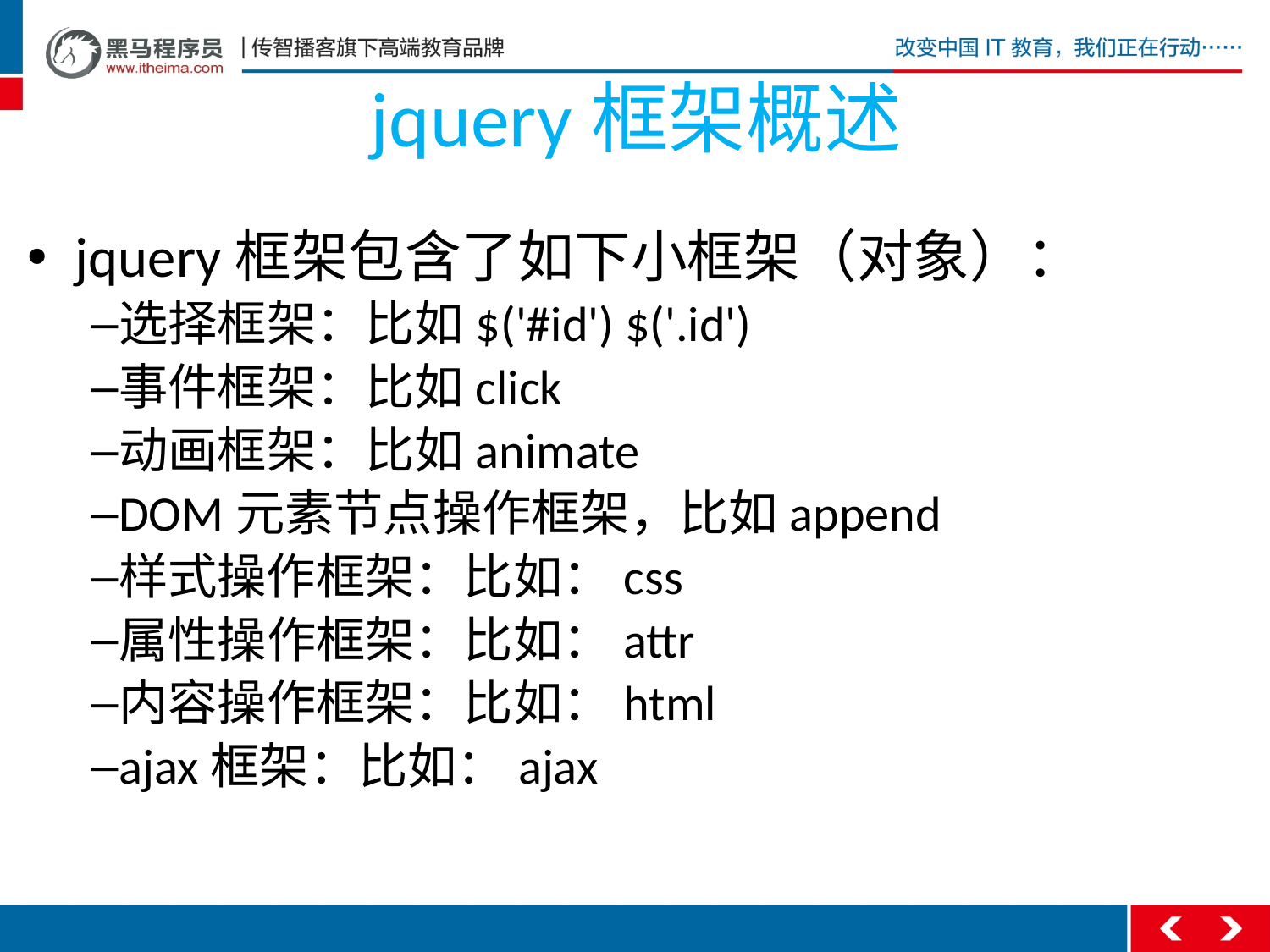

# jquery框架概述
jquery框架包含了如下小框架（对象）：
选择框架：比如$('#id') $('.id')
事件框架：比如click
动画框架：比如animate
DOM元素节点操作框架，比如append
样式操作框架：比如：css
属性操作框架：比如：attr
内容操作框架：比如：html
ajax框架：比如：ajax